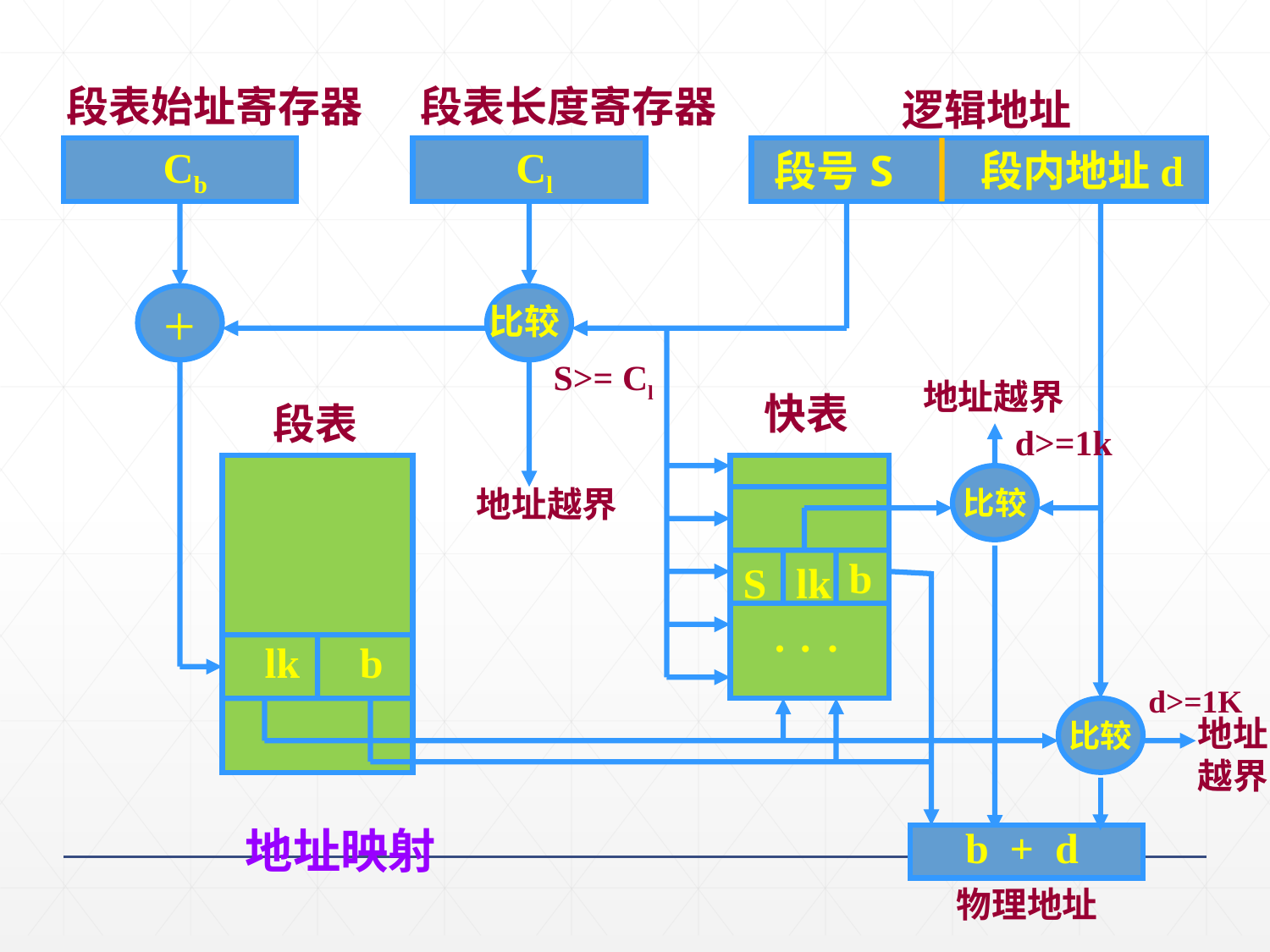

段表始址寄存器
段表长度寄存器
逻辑地址
 Cb
 Cl
段号S   段内地址d

+

比较

S>= Cl

地址越界
快表
段表
d>=1k

比较
地址越界

b

lk

S

.
.
.

lk
b

d>=1K

比较
地址越界

地址映射
b  +  d

物理地址